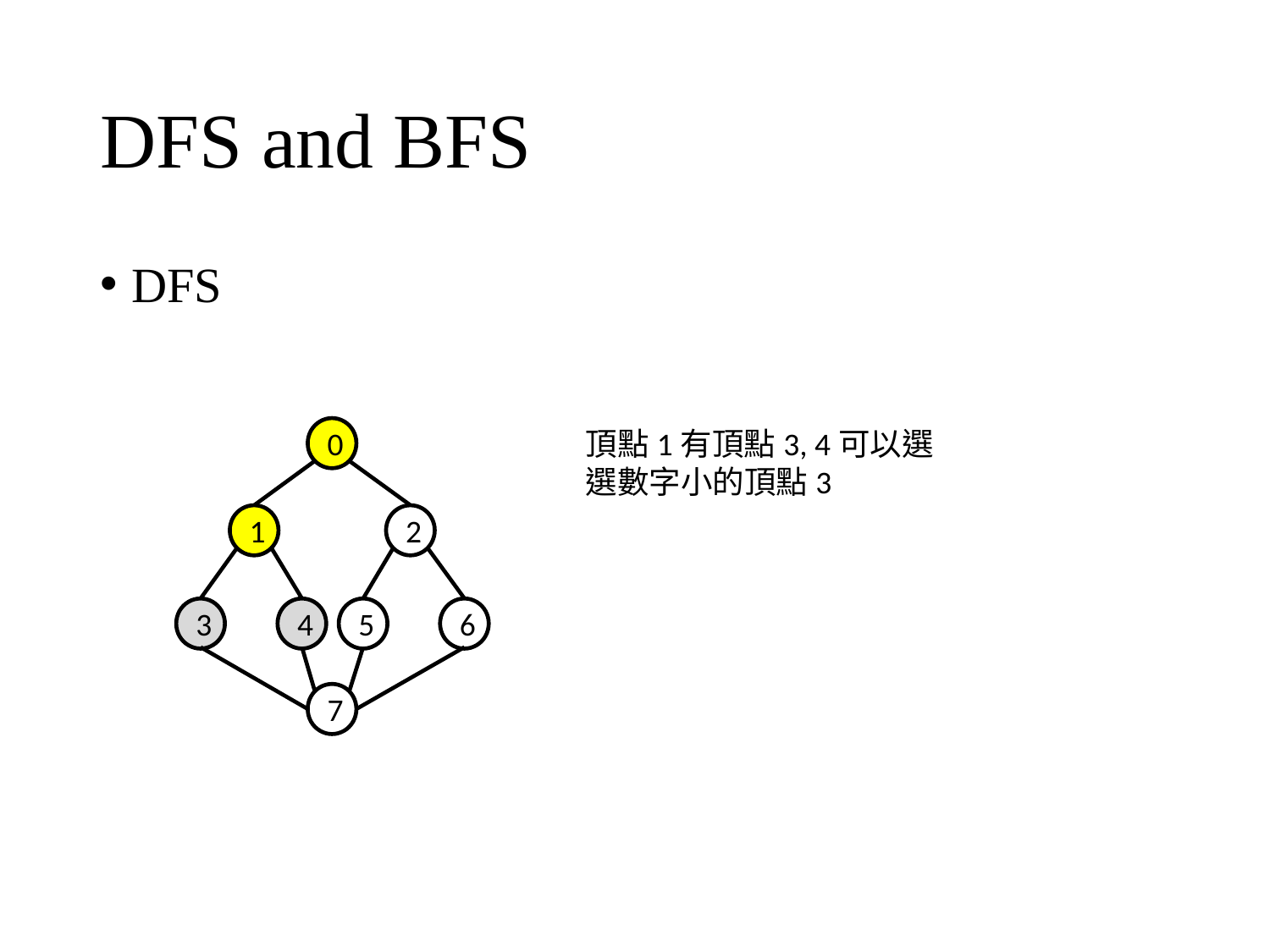

# DFS and BFS
DFS
頂點1有頂點3, 4可以選
選數字小的頂點3
0
1
2
3
4
5
6
7